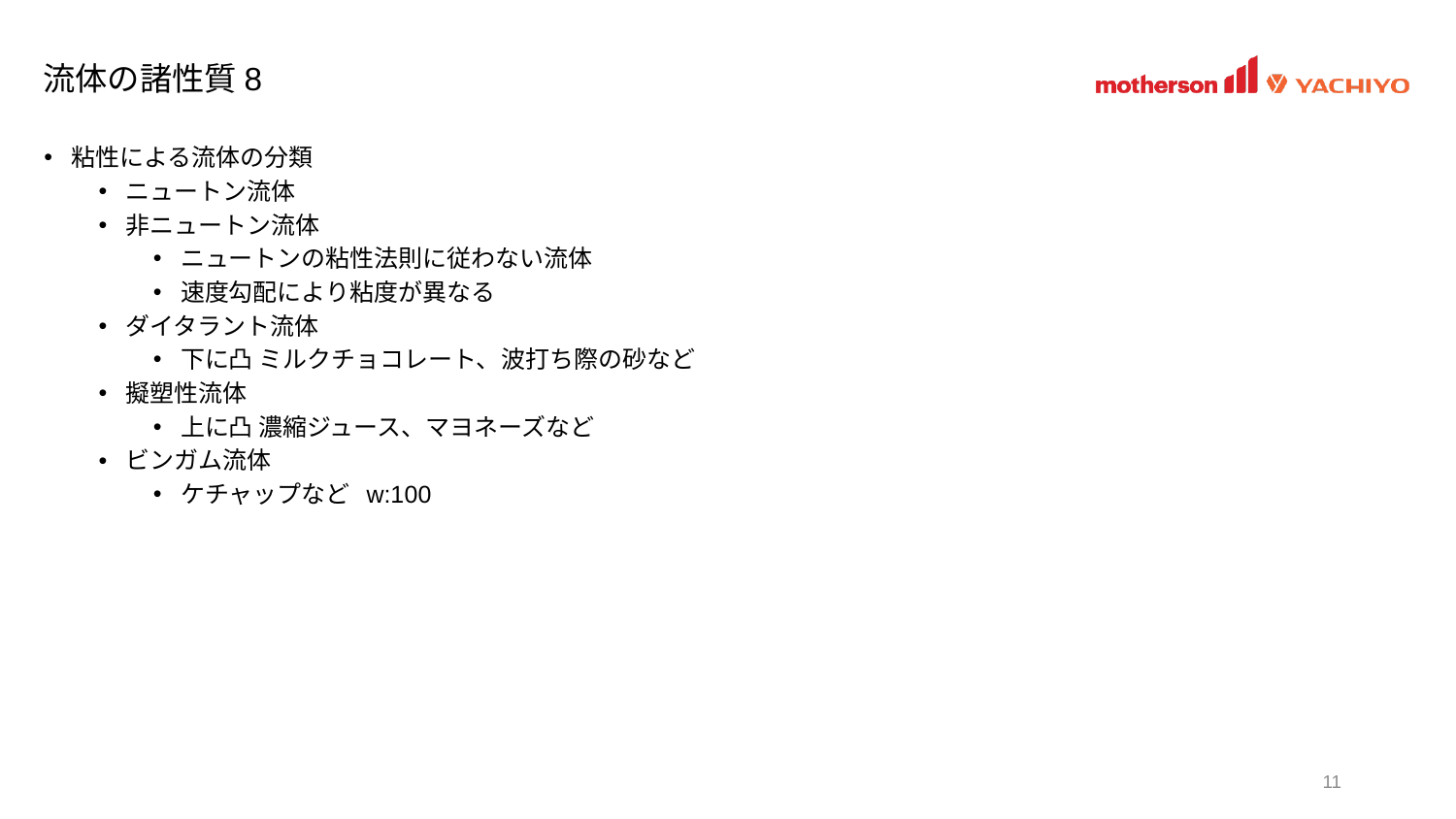

# 流体の諸性質8
粘性による流体の分類
ニュートン流体
非ニュートン流体
ニュートンの粘性法則に従わない流体
速度勾配により粘度が異なる
ダイタラント流体
下に凸 ミルクチョコレート、波打ち際の砂など
擬塑性流体
上に凸 濃縮ジュース、マヨネーズなど
ビンガム流体
ケチャップなど  w:100
11